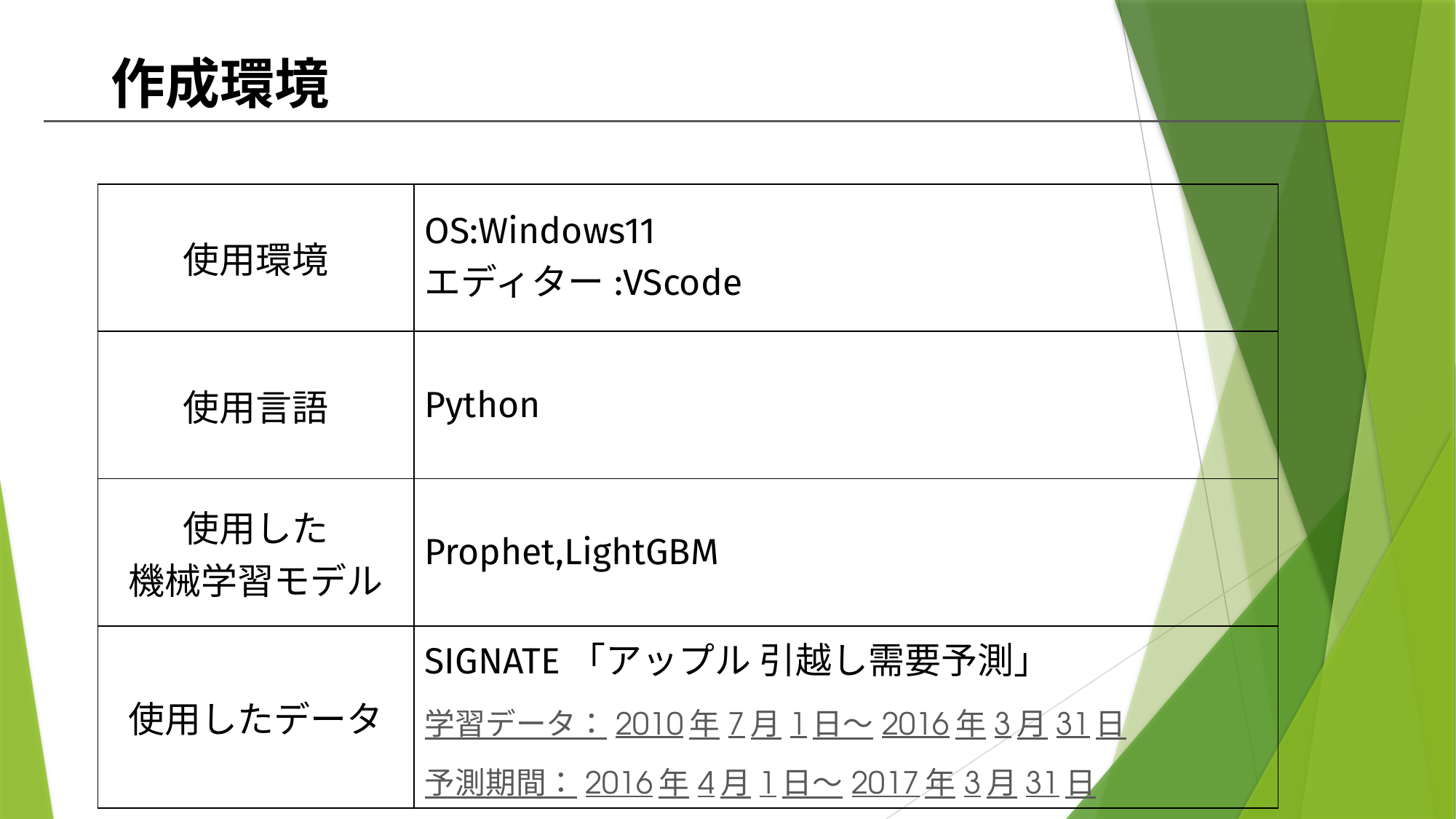

# 作成環境
| 使用環境 | OS:Windows11 エディター:VScode |
| --- | --- |
| 使用言語 | Python |
| 使用した 機械学習モデル | Prophet,LightGBM |
| 使用したデータ | SIGNATE「アップル 引越し需要予測」 学習データ：2010年7月1日～2016年3月31日 予測期間：2016年4月1日～2017年3月31日 |
学習データ：2010年7月1日～2016年3月31日
予測期間：2016年4月1日～2017年3月31日
使用環境
使用言語
使用した機械学習モデル
使用したデータ